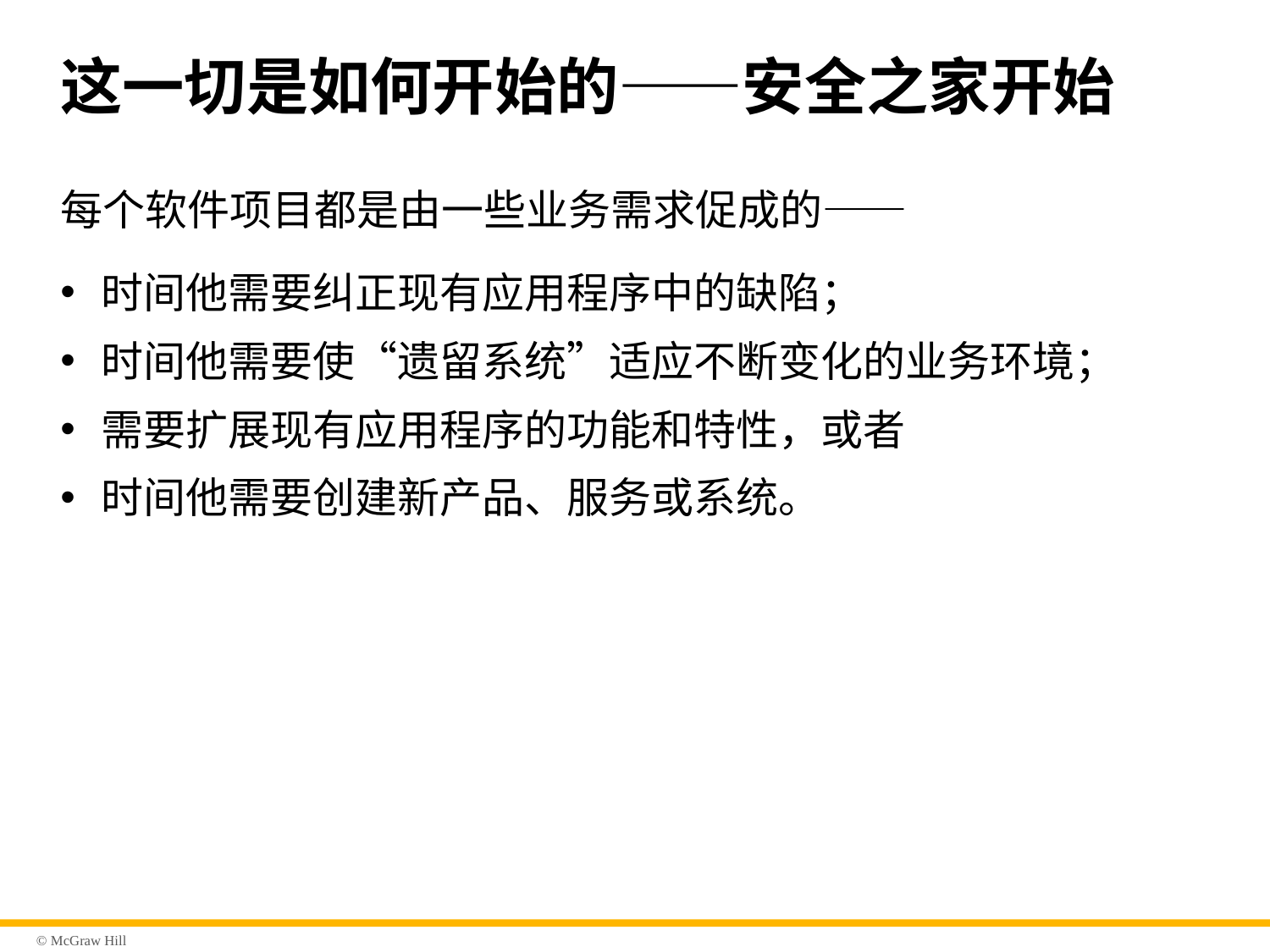

# 这一切是如何开始的——安全之家开始
每个软件项目都是由一些业务需求促成的——
时间他需要纠正现有应用程序中的缺陷；
时间他需要使“遗留系统”适应不断变化的业务环境；
需要扩展现有应用程序的功能和特性，或者
时间他需要创建新产品、服务或系统。
20